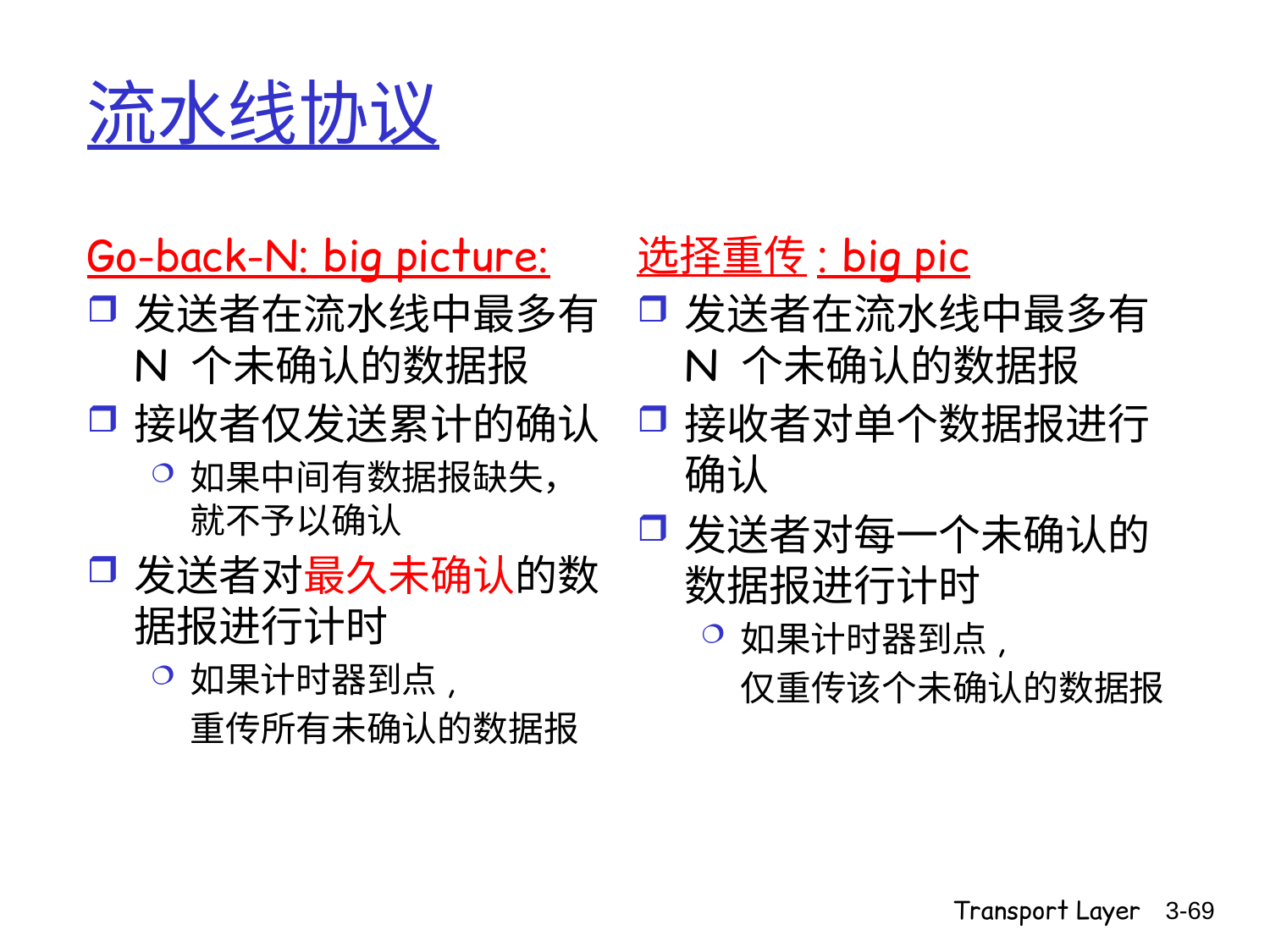

# 流水线协议
Go-back-N: big picture:
发送者在流水线中最多有 N 个未确认的数据报
接收者仅发送累计的确认
如果中间有数据报缺失，就不予以确认
发送者对最久未确认的数据报进行计时
如果计时器到点,
    重传所有未确认的数据报
选择重传: big pic
发送者在流水线中最多有 N 个未确认的数据报
接收者对单个数据报进行确认
发送者对每一个未确认的数据报进行计时
如果计时器到点,
    仅重传该个未确认的数据报

Transport Layer
3-69